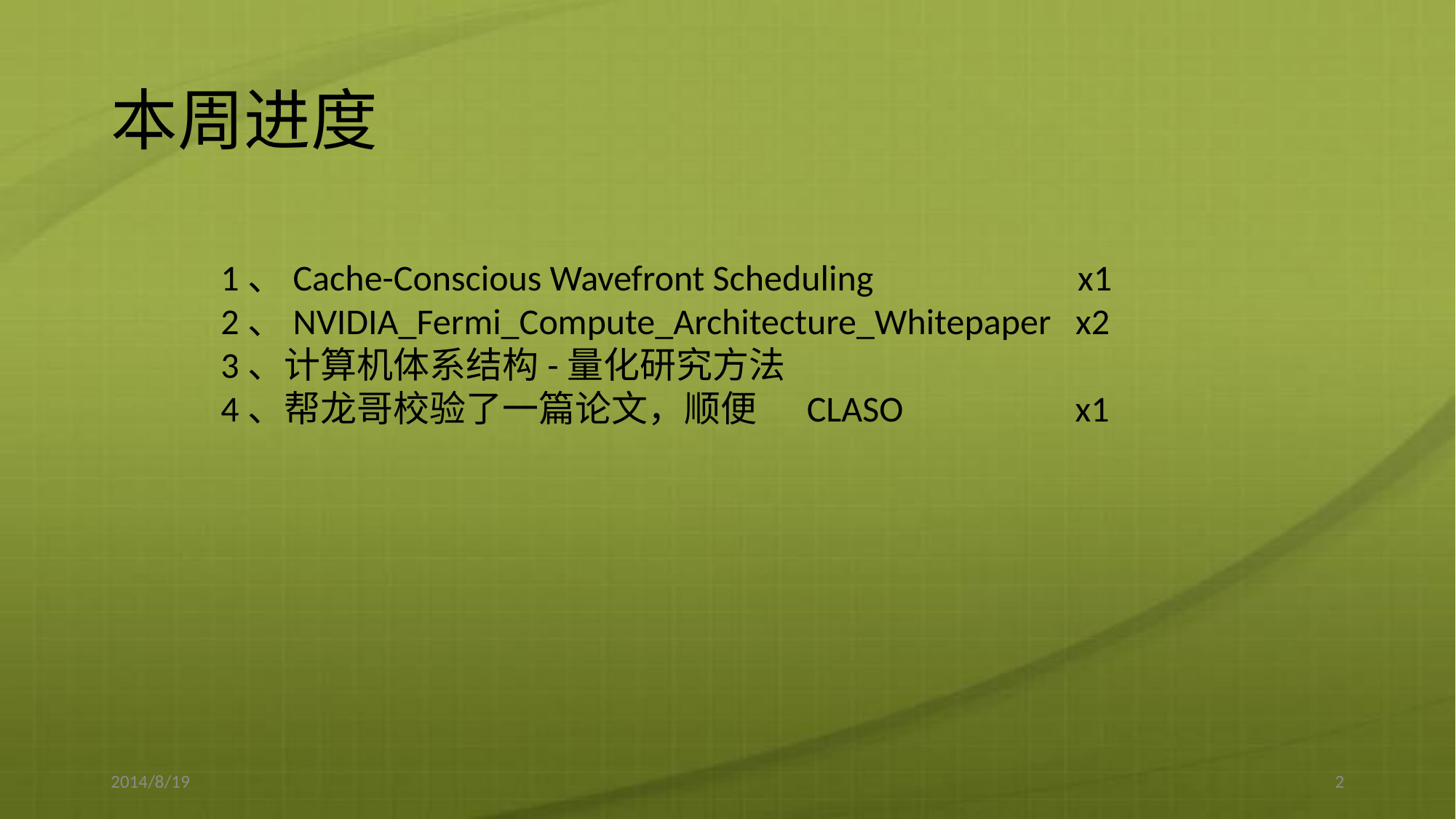

# 本周进度
1、Cache-Conscious Wavefront Scheduling                         x1
2、NVIDIA_Fermi_Compute_Architecture_Whitepaper   x2
3、计算机体系结构-量化研究方法
4、帮龙哥校验了一篇论文，顺便     CLASO                     x1

2014/8/19

2